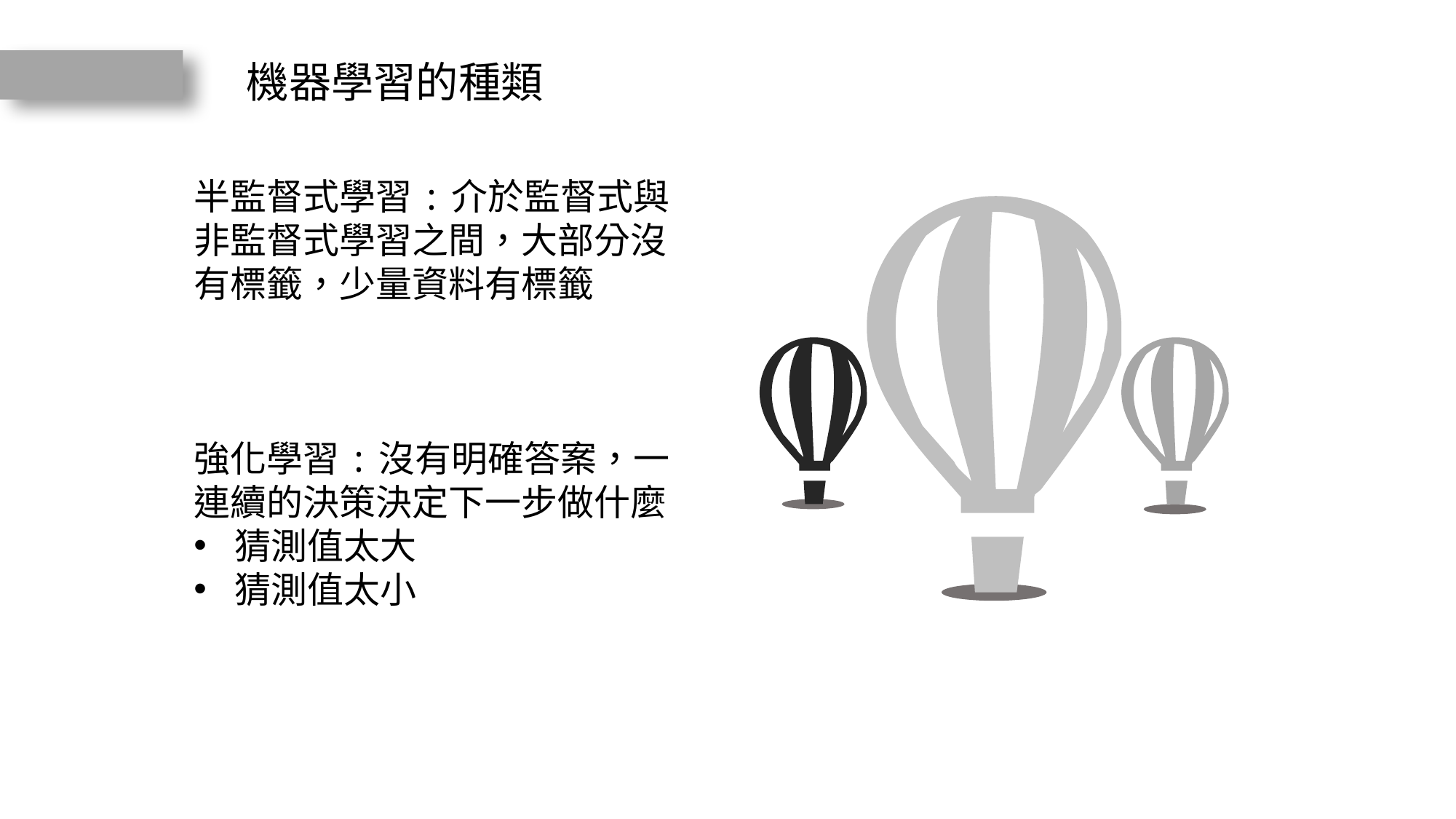

機器學習的種類
半監督式學習:介於監督式與非監督式學習之間，大部分沒有標籤，少量資料有標籤

強化學習:沒有明確答案，一連續的決策決定下一步做什麼
猜測值太大
猜測值太小